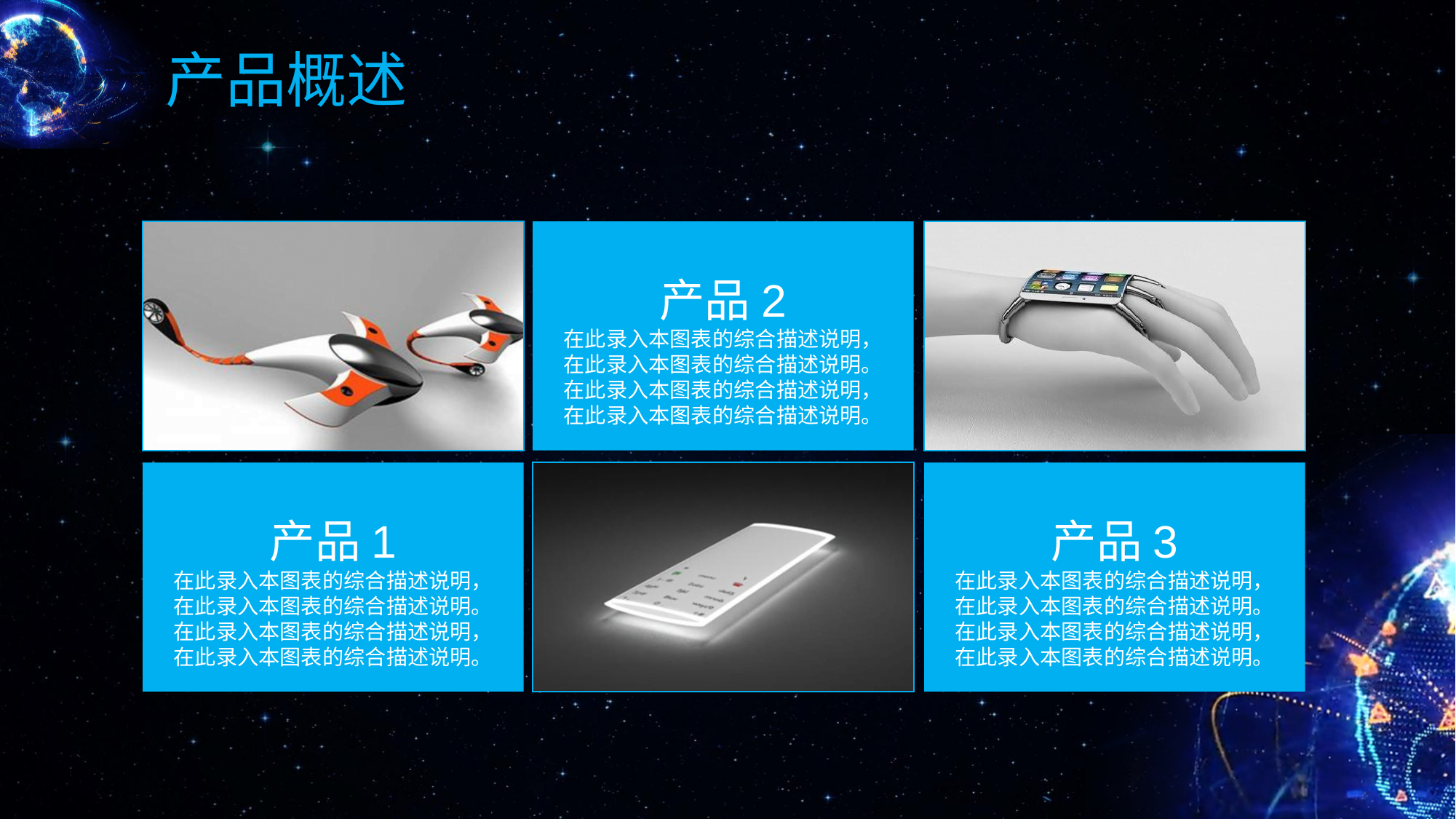

产品概述

产品2
在此录入本图表的综合描述说明，
在此录入本图表的综合描述说明。
在此录入本图表的综合描述说明，
在此录入本图表的综合描述说明。

产品1
在此录入本图表的综合描述说明，
在此录入本图表的综合描述说明。
在此录入本图表的综合描述说明，
在此录入本图表的综合描述说明。

产品3
在此录入本图表的综合描述说明，
在此录入本图表的综合描述说明。
在此录入本图表的综合描述说明，
在此录入本图表的综合描述说明。